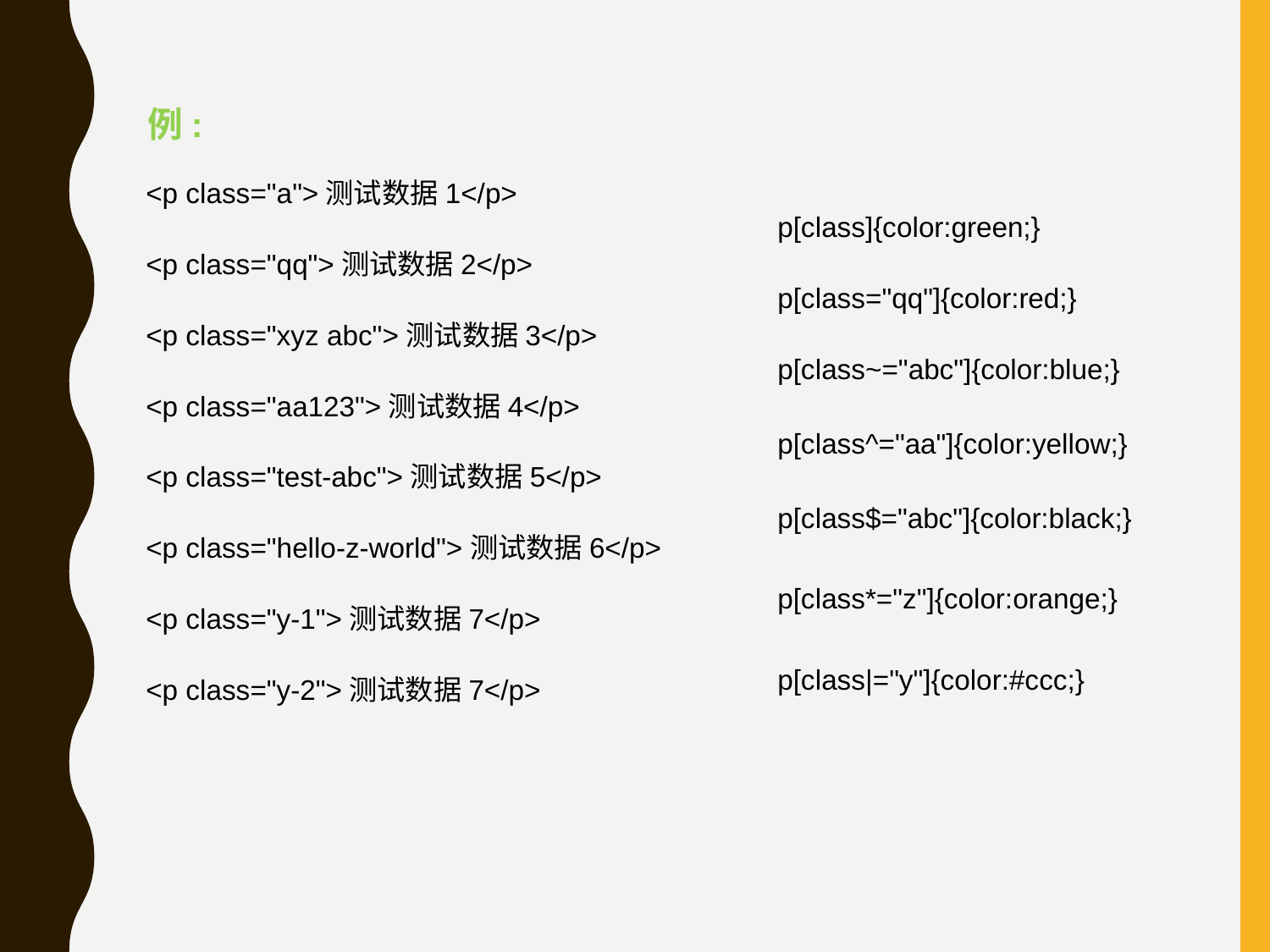

例:
<p class="a">测试数据1</p>
<p class="qq">测试数据2</p>
<p class="xyz abc">测试数据3</p>
<p class="aa123">测试数据4</p>
<p class="test-abc">测试数据5</p>
<p class="hello-z-world">测试数据6</p>
<p class="y-1">测试数据7</p>
<p class="y-2">测试数据7</p>
p[class]{color:green;}
p[class="qq"]{color:red;}
p[class~="abc"]{color:blue;}
p[class^="aa"]{color:yellow;}       p[class$="abc"]{color:black;}
p[class*="z"]{color:orange;}
p[class|="y"]{color:#ccc;}